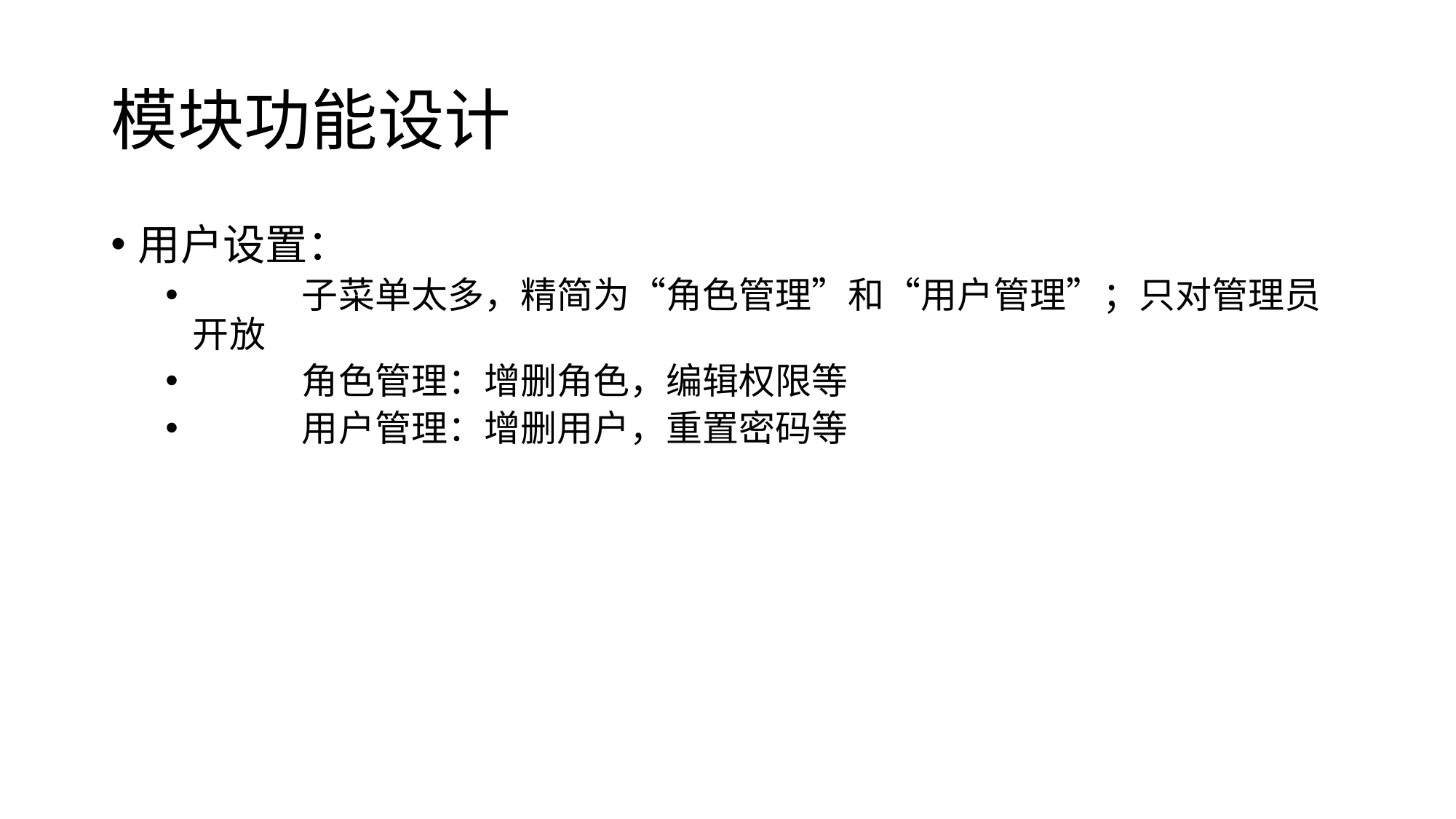

# 模块功能设计
用户设置：
	子菜单太多，精简为“角色管理”和“用户管理”；只对管理员开放
	角色管理：增删角色，编辑权限等
	用户管理：增删用户，重置密码等